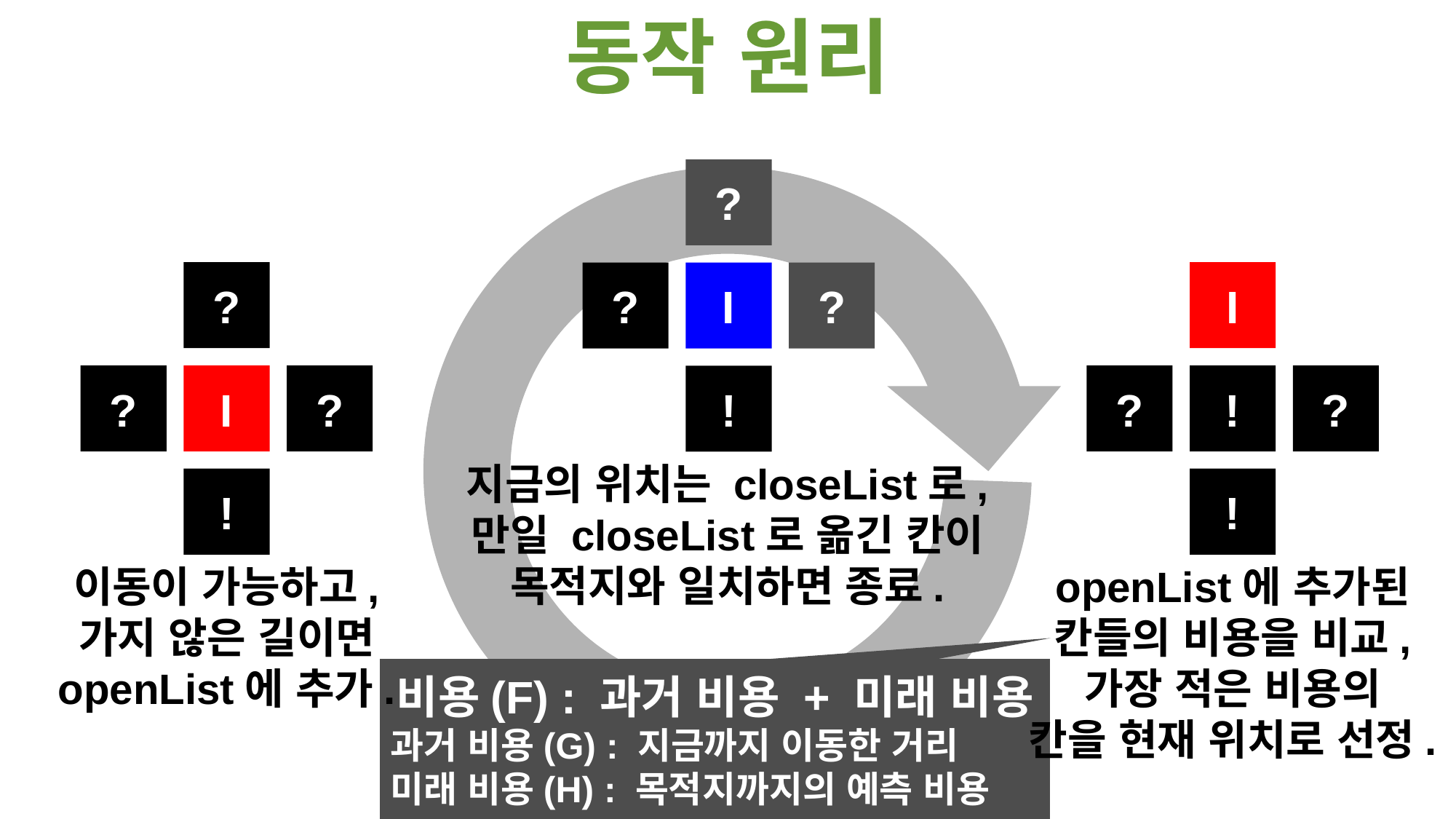

동작 원리

?
?
I
?
!
지금의 위치는 closeList로,
만일 closeList로 옮긴 칸이
목적지와 일치하면 종료.
?
?
I
?
!
이동이 가능하고,
가지 않은 길이면
openList에 추가.
I
?
!
?
!
openList에 추가된
칸들의 비용을 비교,
가장 적은 비용의
칸을 현재 위치로 선정.
비용(F) : 과거 비용 + 미래 비용
과거 비용(G) : 지금까지 이동한 거리
미래 비용(H) : 목적지까지의 예측 비용